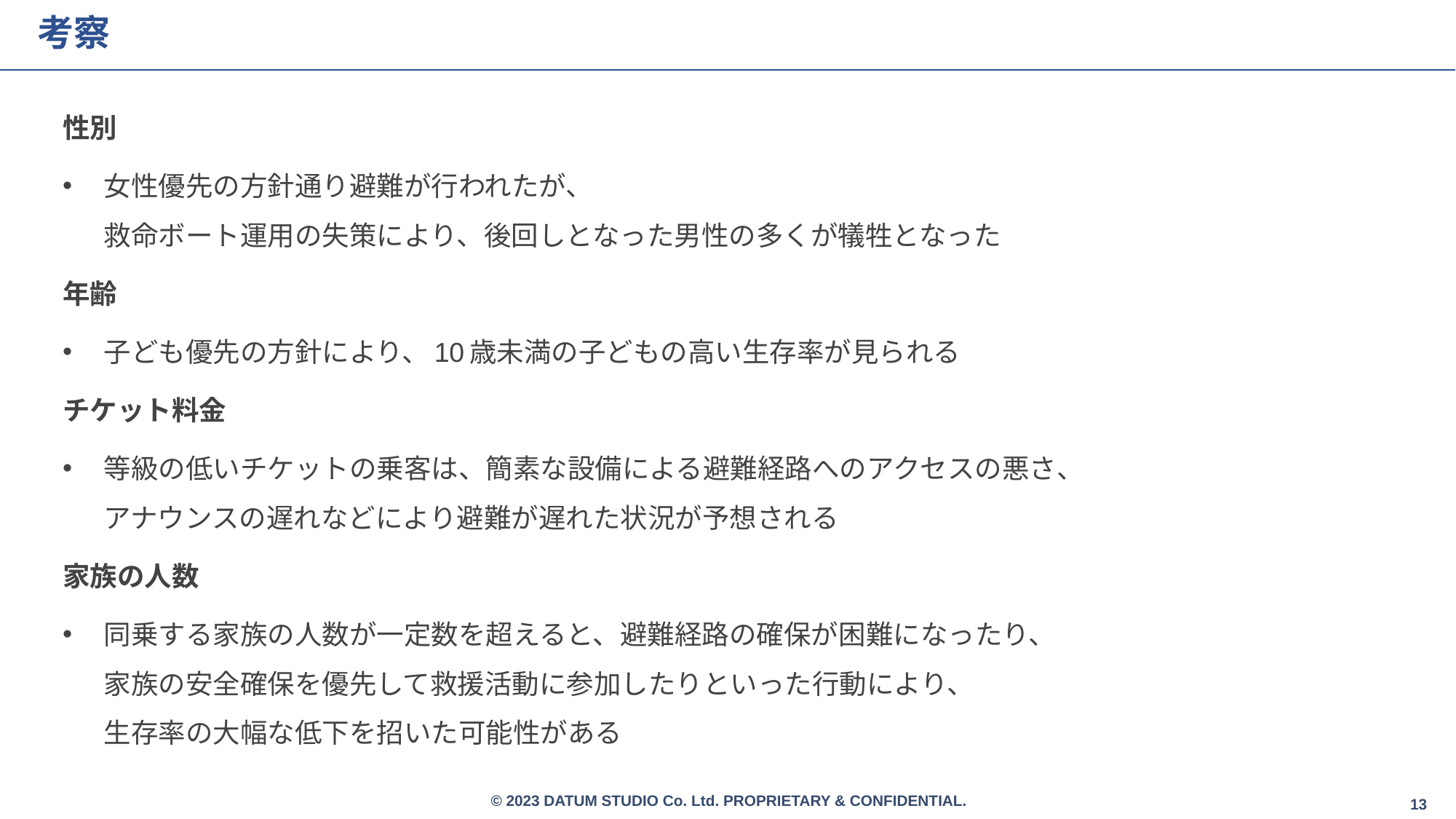

# 考察
性別
女性優先の方針通り避難が行われたが、
救命ボート運用の失策により、後回しとなった男性の多くが犠牲となった
年齢
子ども優先の方針により、10歳未満の子どもの高い生存率が見られる
チケット料金
等級の低いチケットの乗客は、簡素な設備による避難経路へのアクセスの悪さ、
アナウンスの遅れなどにより避難が遅れた状況が予想される
家族の人数
同乗する家族の人数が一定数を超えると、避難経路の確保が困難になったり、
家族の安全確保を優先して救援活動に参加したりといった行動により、
生存率の大幅な低下を招いた可能性がある